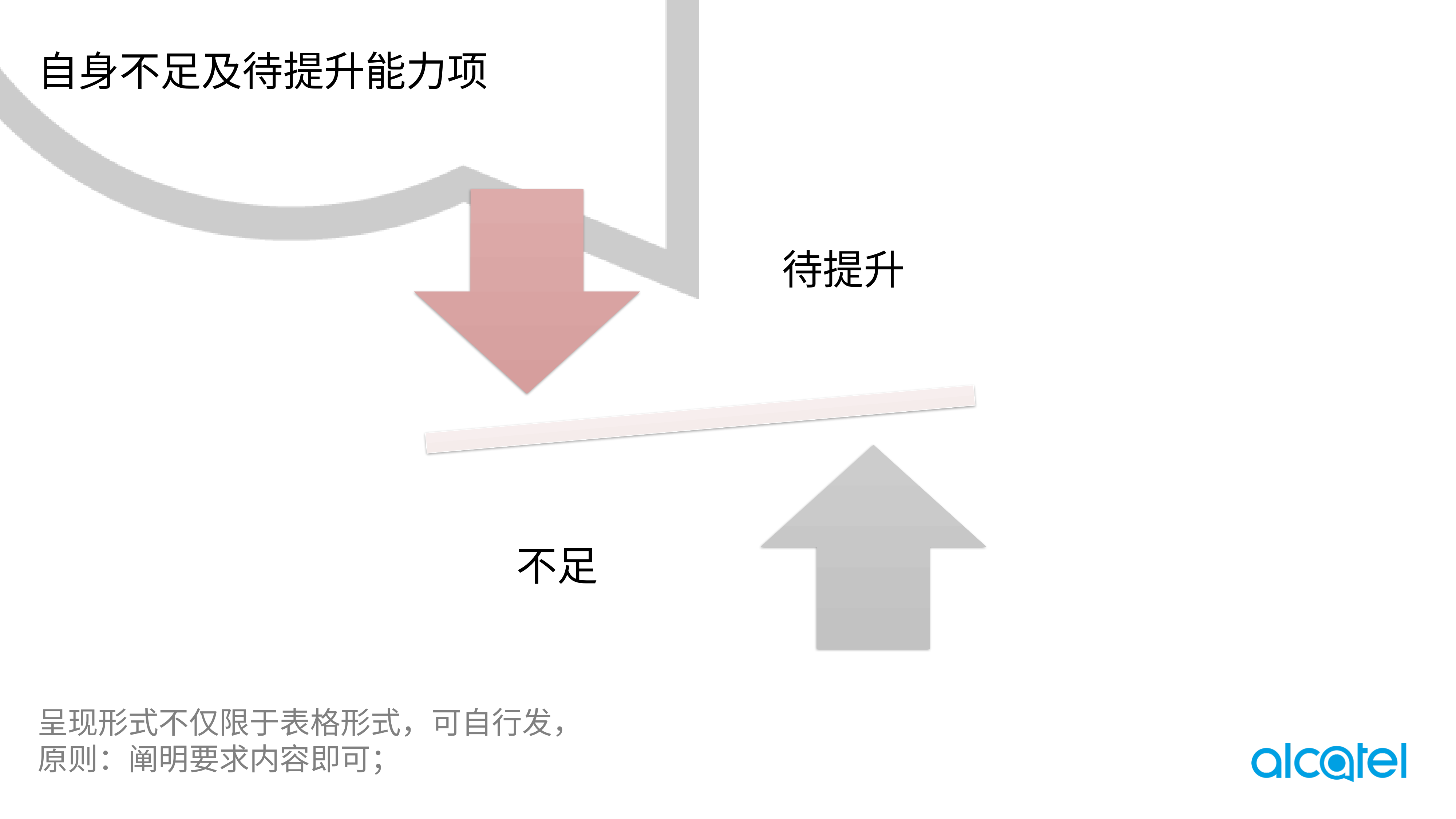

自身不足及待提升能力项
待提升

不足
呈现形式不仅限于表格形式，可自行发，原则：阐明要求内容即可；